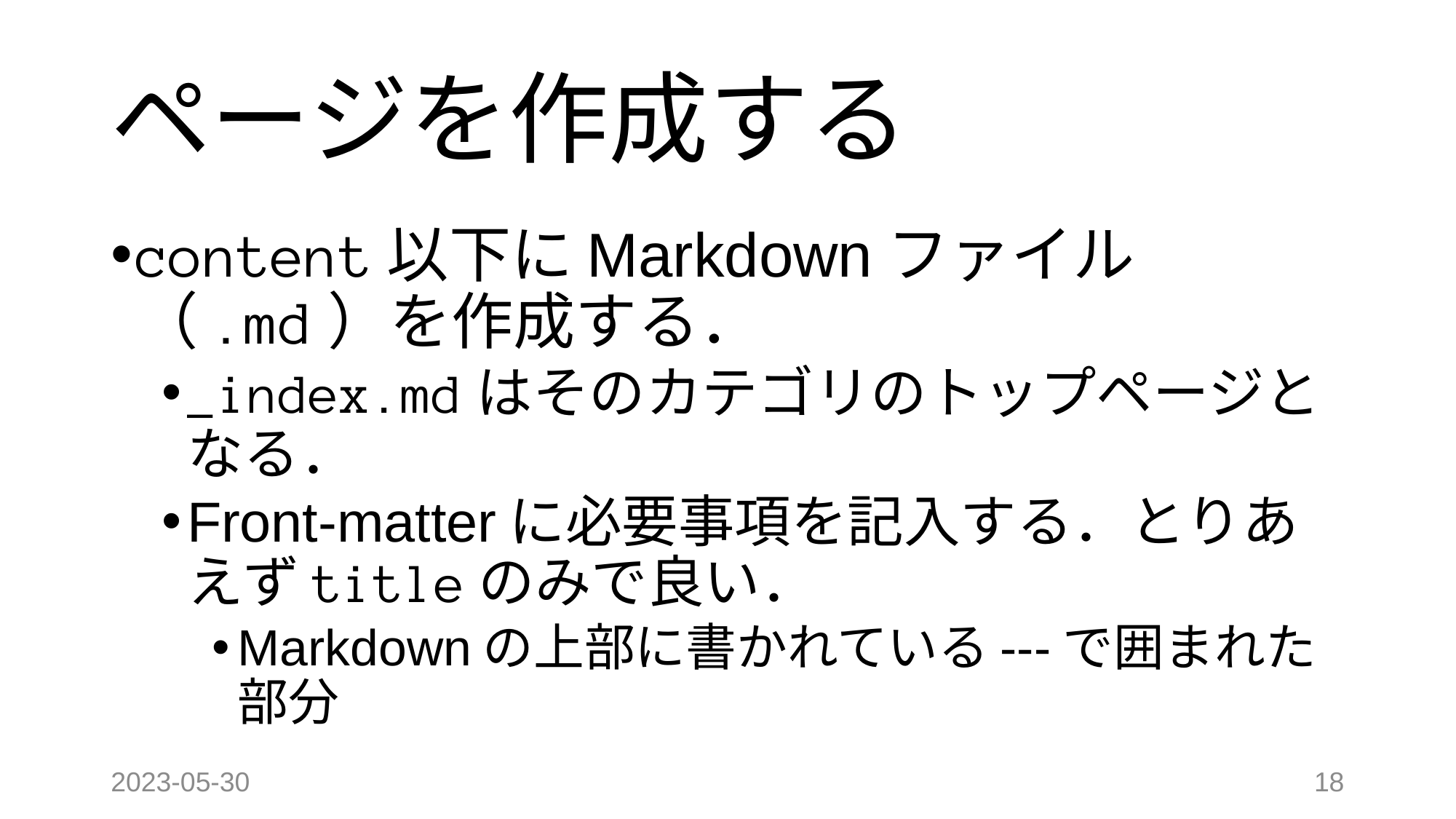

# ページを作成する
content以下にMarkdownファイル（.md）を作成する．
_index.mdはそのカテゴリのトップページとなる．
Front-matterに必要事項を記入する．とりあえずtitleのみで良い．
Markdownの上部に書かれている---で囲まれた部分
2023-05-30
18